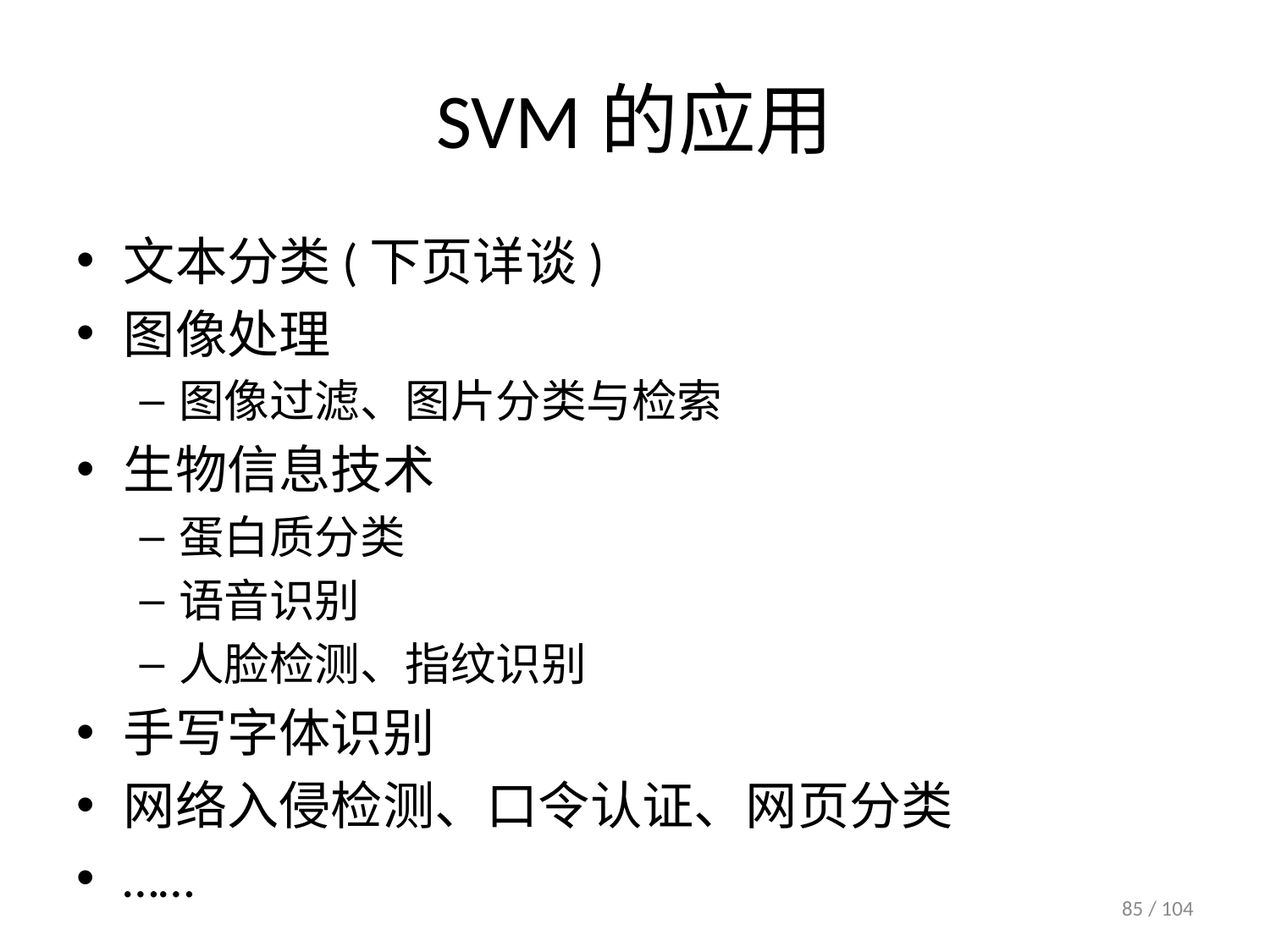

# SVM的应用
文本分类(下页详谈)
图像处理
图像过滤、图片分类与检索
生物信息技术
蛋白质分类
语音识别
人脸检测、指纹识别
手写字体识别
网络入侵检测、口令认证、网页分类
……

85